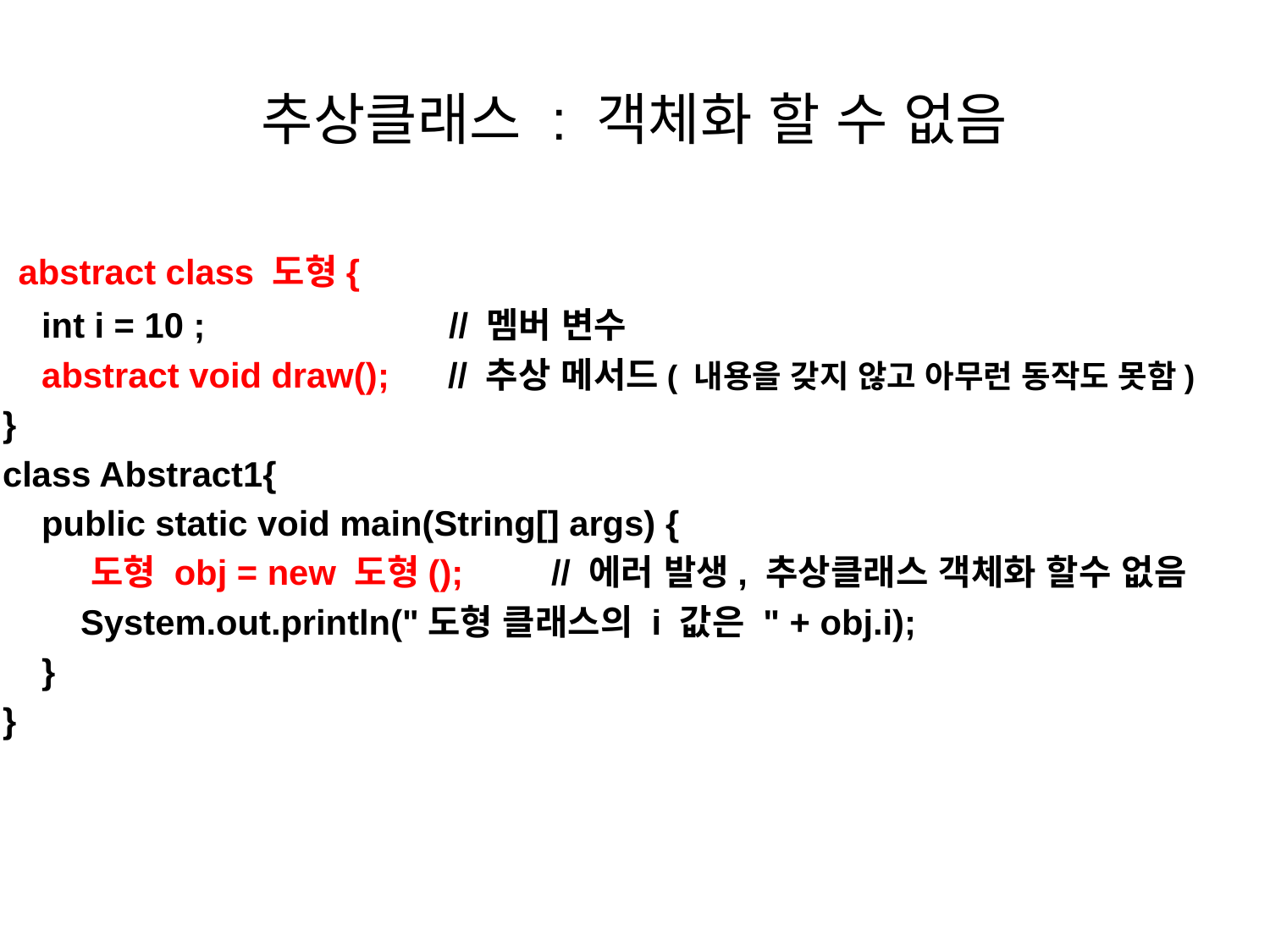

# 추상클래스 : 객체화 할 수 없음
 abstract class 도형{
    int i = 10 ;                         // 멤버 변수
    abstract void draw();      // 추상 메서드( 내용을 갖지 않고 아무런 동작도 못함)
}
class Abstract1{
    public static void main(String[] args) {
        도형 obj = new 도형();         // 에러 발생, 추상클래스 객체화 할수 없음
        System.out.println("도형 클래스의 i 값은 " + obj.i);
    }
}